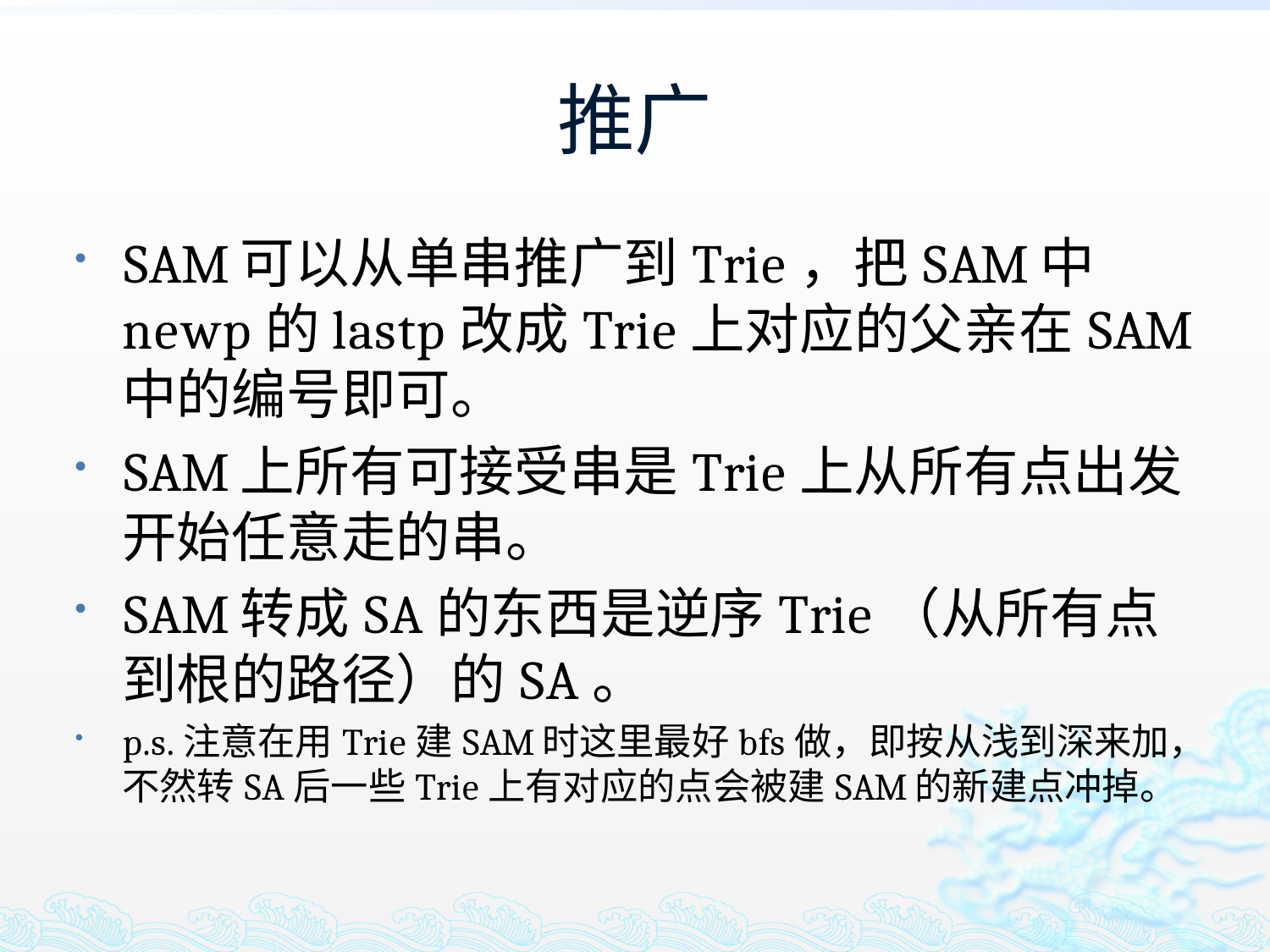

# 推广
SAM可以从单串推广到Trie，把SAM中newp的lastp改成Trie上对应的父亲在SAM中的编号即可。
SAM上所有可接受串是Trie上从所有点出发开始任意走的串。
SAM转成SA的东西是逆序Trie（从所有点到根的路径）的SA。
p.s.注意在用Trie建SAM时这里最好bfs做，即按从浅到深来加，不然转SA后一些Trie上有对应的点会被建SAM的新建点冲掉。